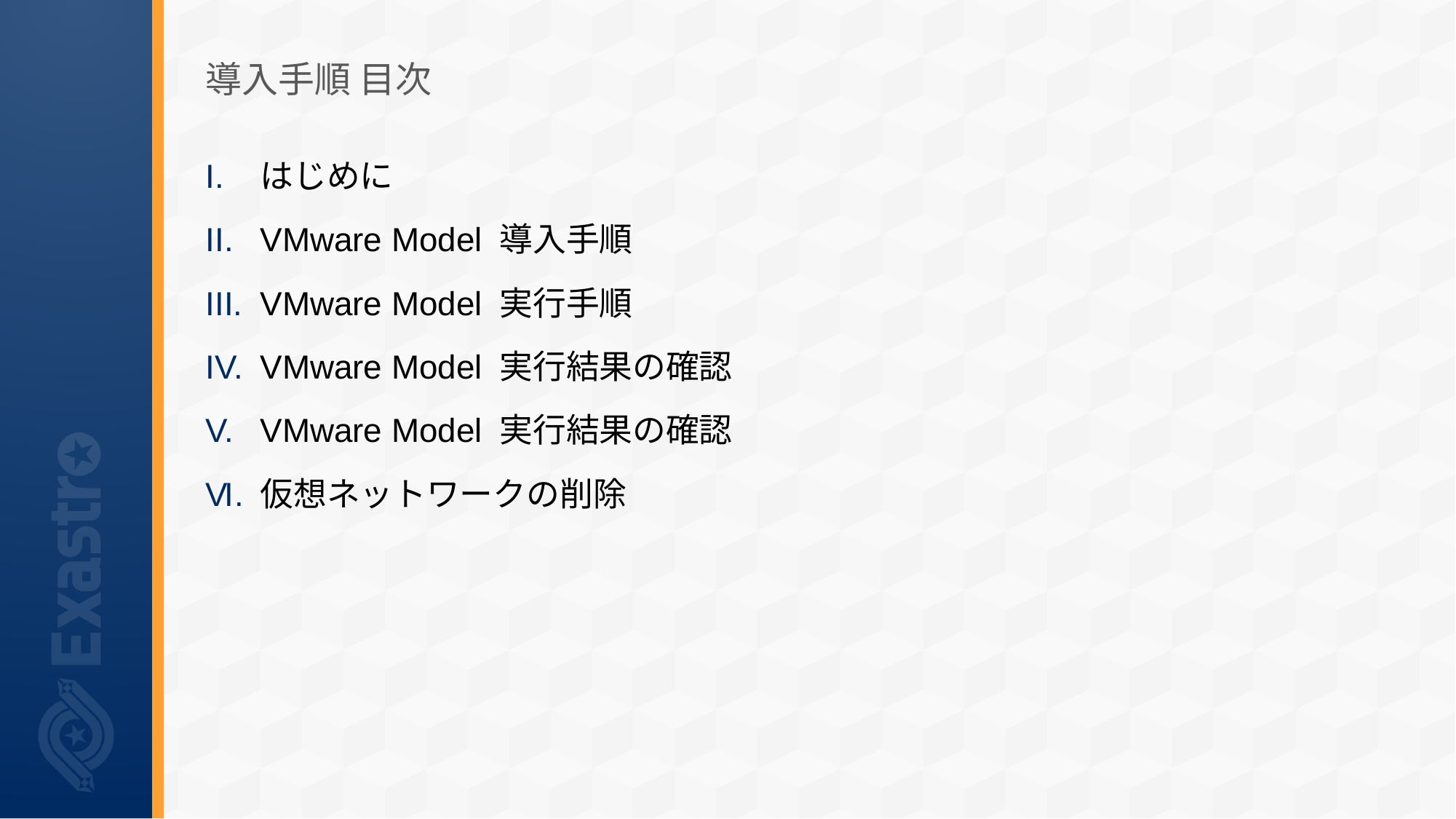

# 導入手順 目次
はじめに
VMware Model 導入手順
VMware Model 実行手順
VMware Model 実行結果の確認
VMware Model 実行結果の確認
仮想ネットワークの削除